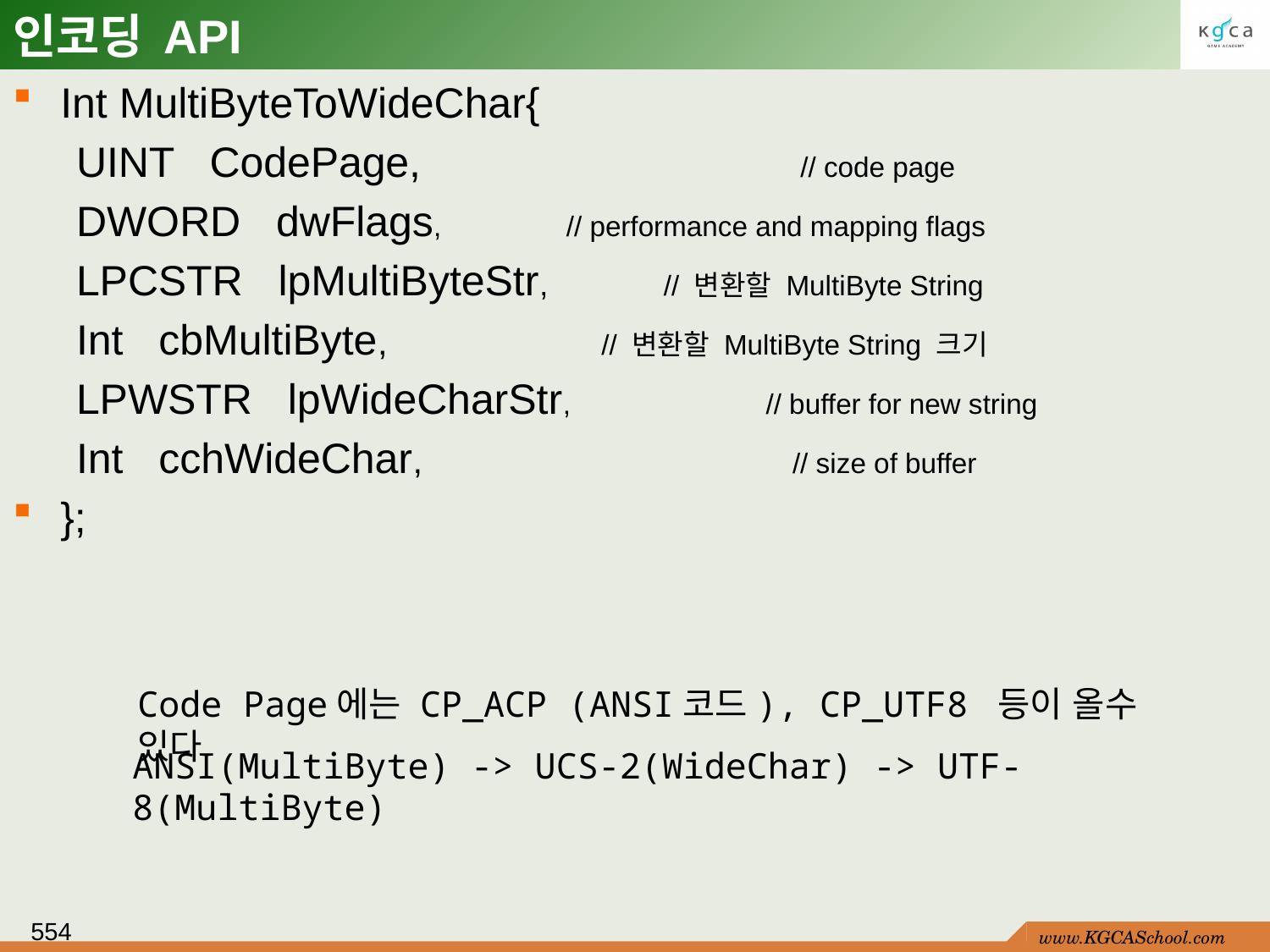

# 인코딩 API
Int MultiByteToWideChar{
UINT   CodePage,                                // code page
DWORD   dwFlags,                // performance and mapping flags
LPCSTR   lpMultiByteStr,             // 변환할 MultiByte String
Int   cbMultiByte,                      // 변환할 MultiByte String 크기
LPWSTR   lpWideCharStr,                         // buffer for new string
Int   cchWideChar,                                      // size of buffer
};
Code Page에는 CP_ACP (ANSI코드), CP_UTF8 등이 올수 있다
ANSI(MultiByte) -> UCS-2(WideChar) -> UTF-8(MultiByte)
554